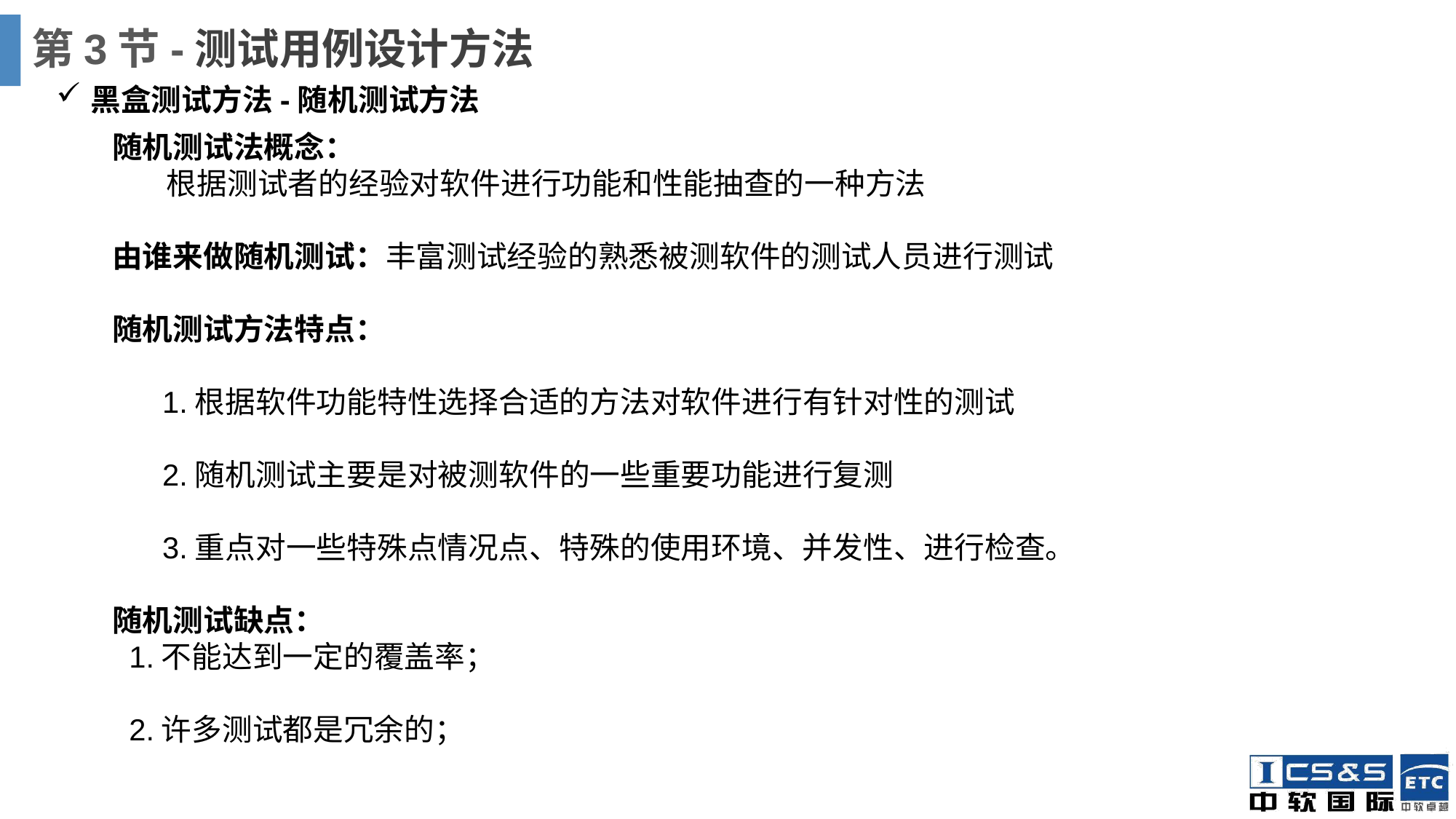

# 第3节-测试用例设计方法
黑盒测试方法-随机测试方法
随机测试法概念：
       根据测试者的经验对软件进行功能和性能抽查的一种方法

由谁来做随机测试：丰富测试经验的熟悉被测软件的测试人员进行测试

随机测试方法特点：

      1.根据软件功能特性选择合适的方法对软件进行有针对性的测试

      2.随机测试主要是对被测软件的一些重要功能进行复测

      3.重点对一些特殊点情况点、特殊的使用环境、并发性、进行检查。

随机测试缺点：
  1.不能达到一定的覆盖率；

  2.许多测试都是冗余的；